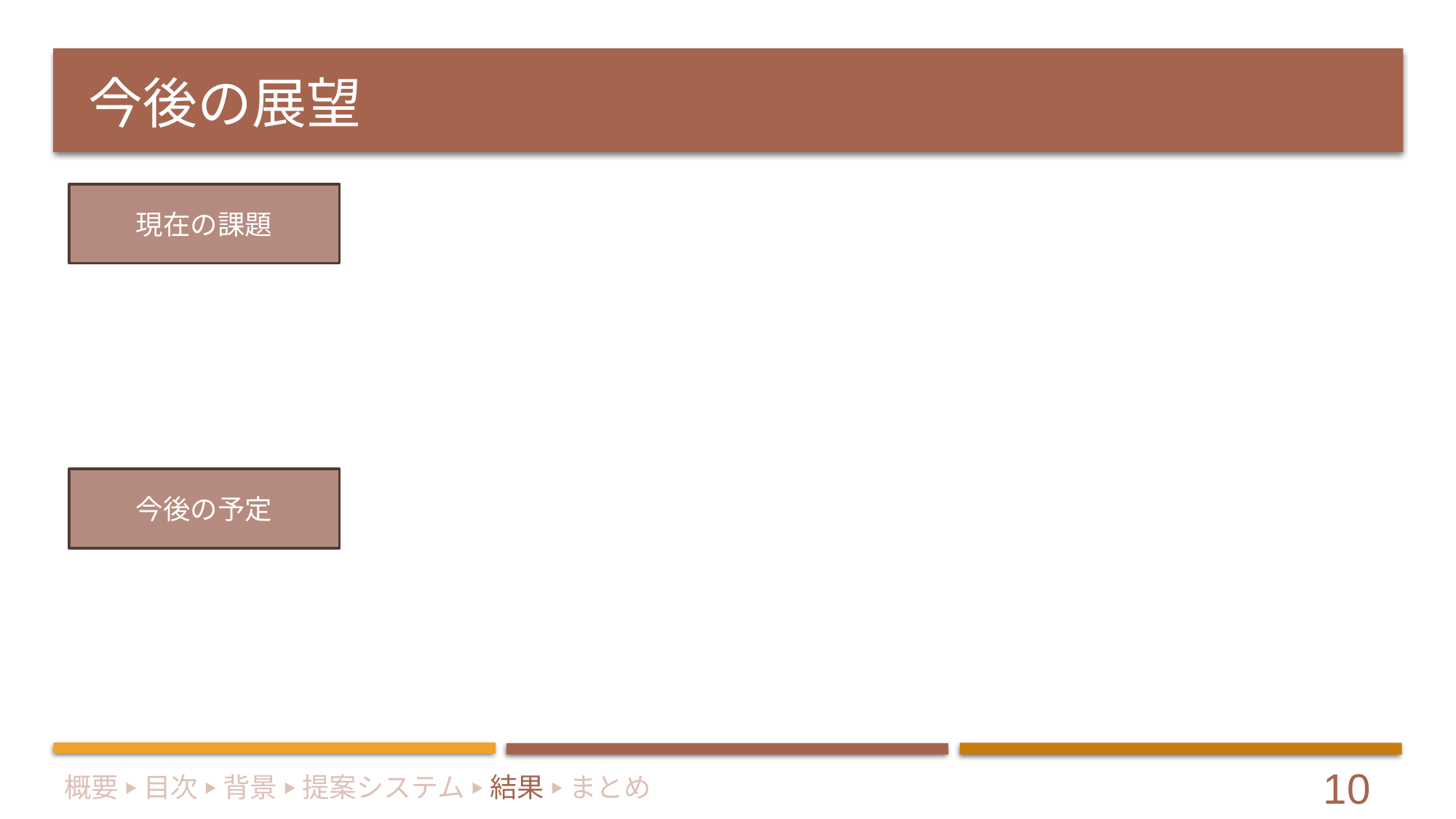

# 今後の展望
現在の課題

今後の予定
概要 ▶ 目次 ▶ 背景 ▶ 提案システム ▶ 結果 ▶ まとめ
10